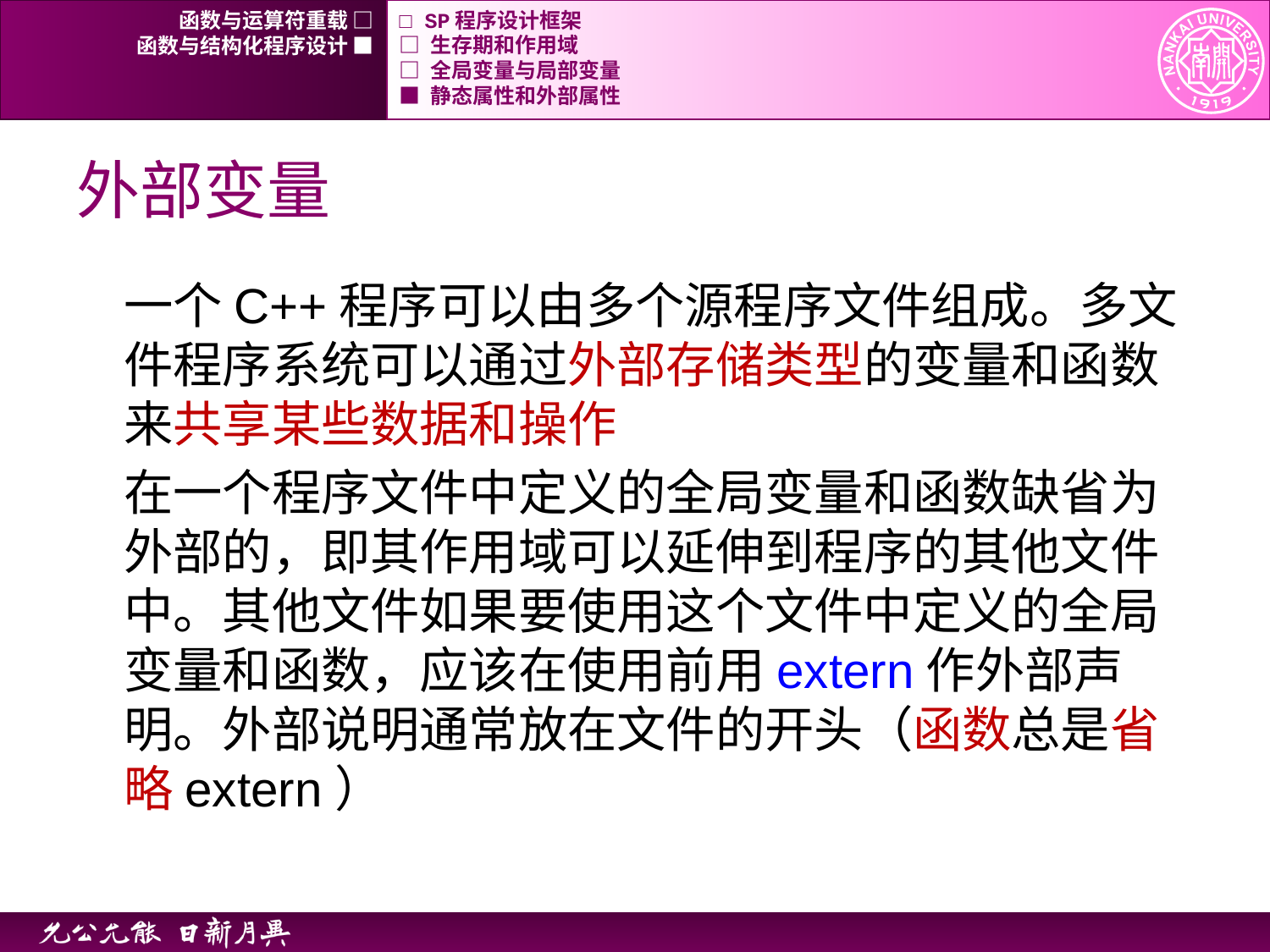

函数与运算符重载 □
□ SP程序设计框架
函数与结构化程序设计 ■
□ 生存期和作用域

□ 全局变量与局部变量

■ 静态属性和外部属性
# 外部变量
一个C++程序可以由多个源程序文件组成。多文件程序系统可以通过外部存储类型的变量和函数来共享某些数据和操作
在一个程序文件中定义的全局变量和函数缺省为外部的，即其作用域可以延伸到程序的其他文件中。其他文件如果要使用这个文件中定义的全局变量和函数，应该在使用前用extern作外部声明。外部说明通常放在文件的开头（函数总是省略extern）